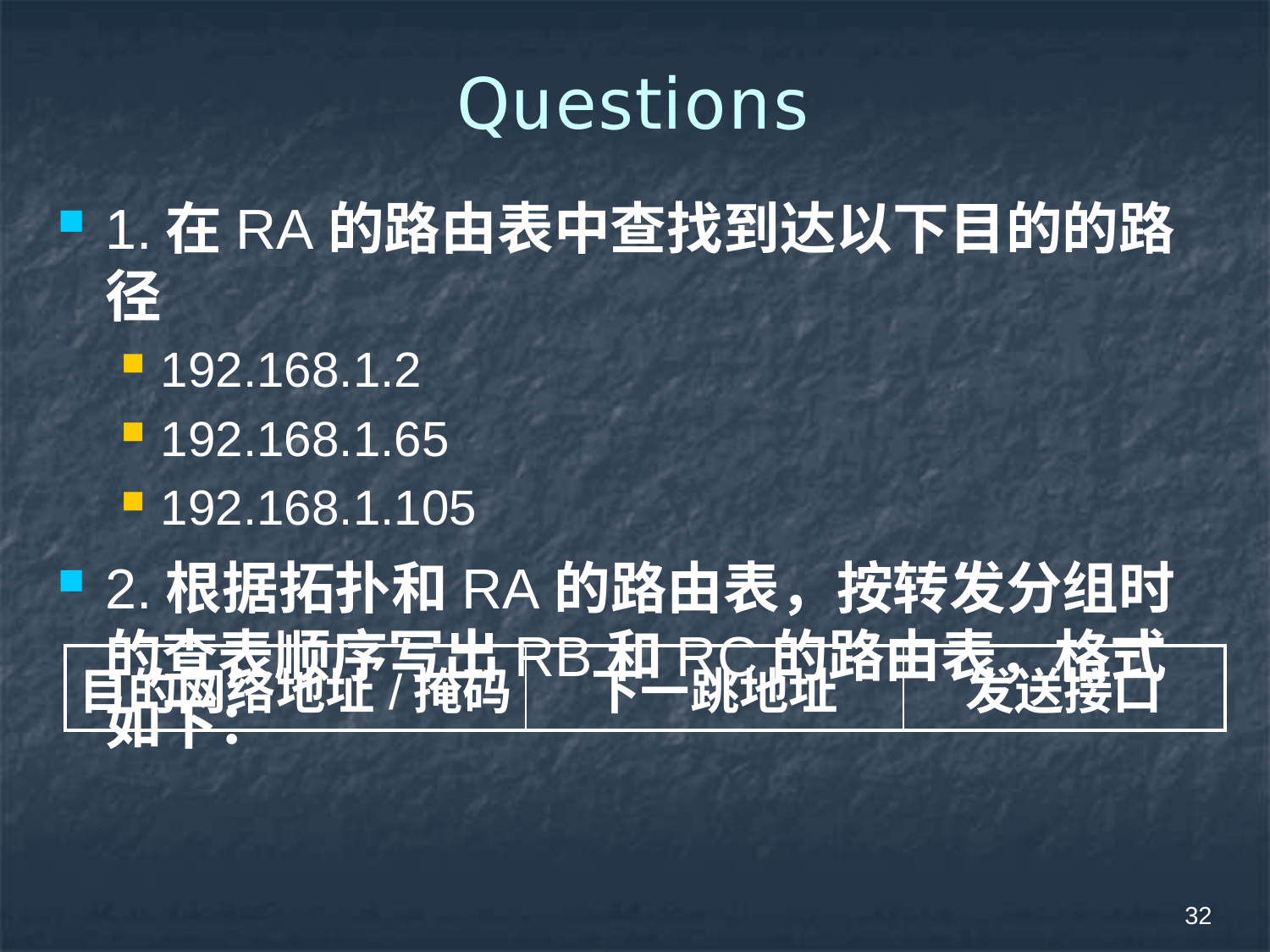

# Questions
1.在RA的路由表中查找到达以下目的的路径
192.168.1.2
192.168.1.65
192.168.1.105
2.根据拓扑和RA的路由表，按转发分组时的查表顺序写出RB和RC的路由表，格式如下：
| 目的网络地址/掩码 | 下一跳地址 | 发送接口 |
| --- | --- | --- |
32